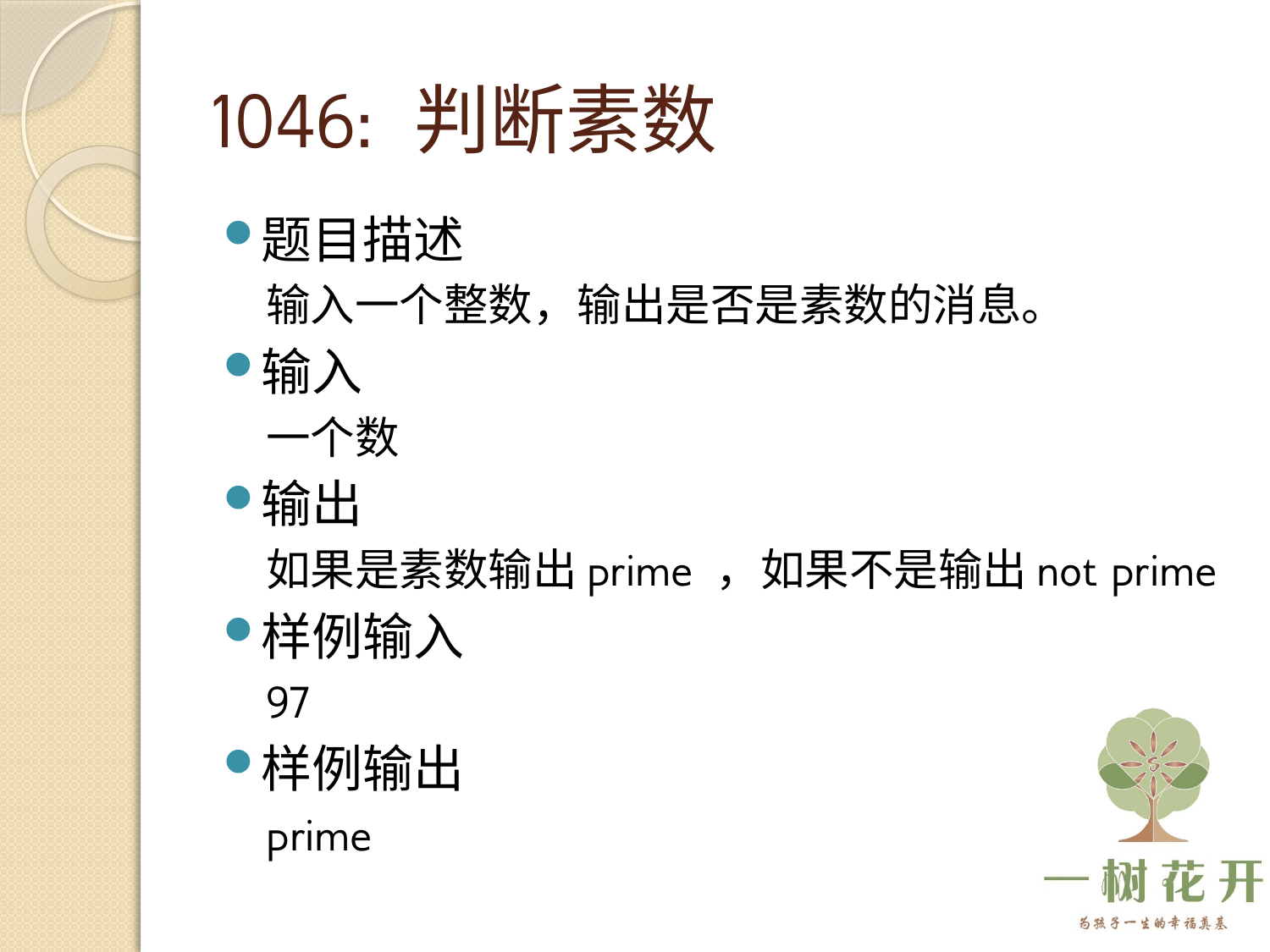

# 1046: 判断素数
题目描述
输入一个整数，输出是否是素数的消息。
输入
一个数
输出
如果是素数输出prime ，如果不是输出not prime
样例输入
97
样例输出
prime